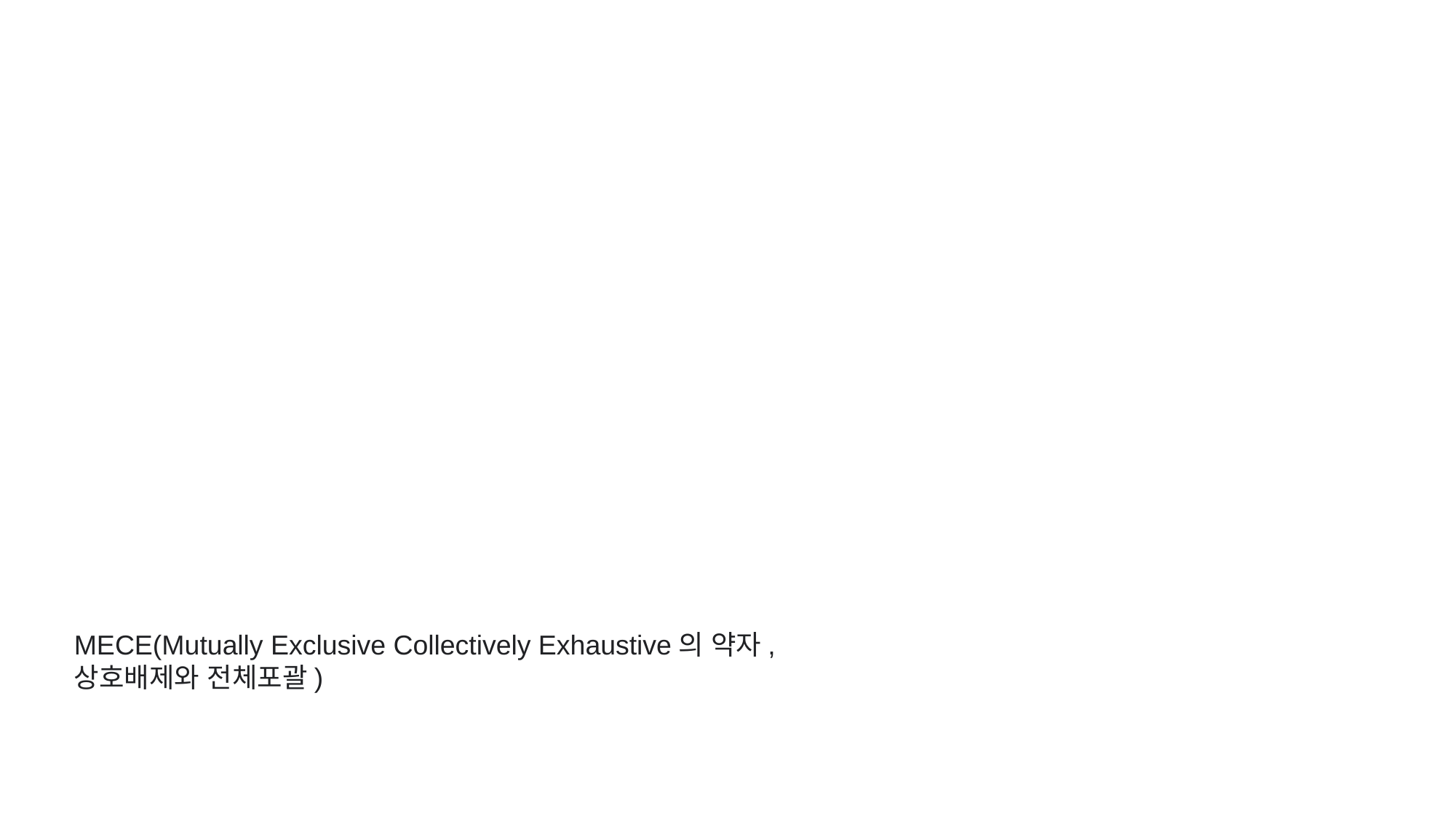

MECE(Mutually Exclusive Collectively Exhaustive의 약자, 상호배제와 전체포괄)